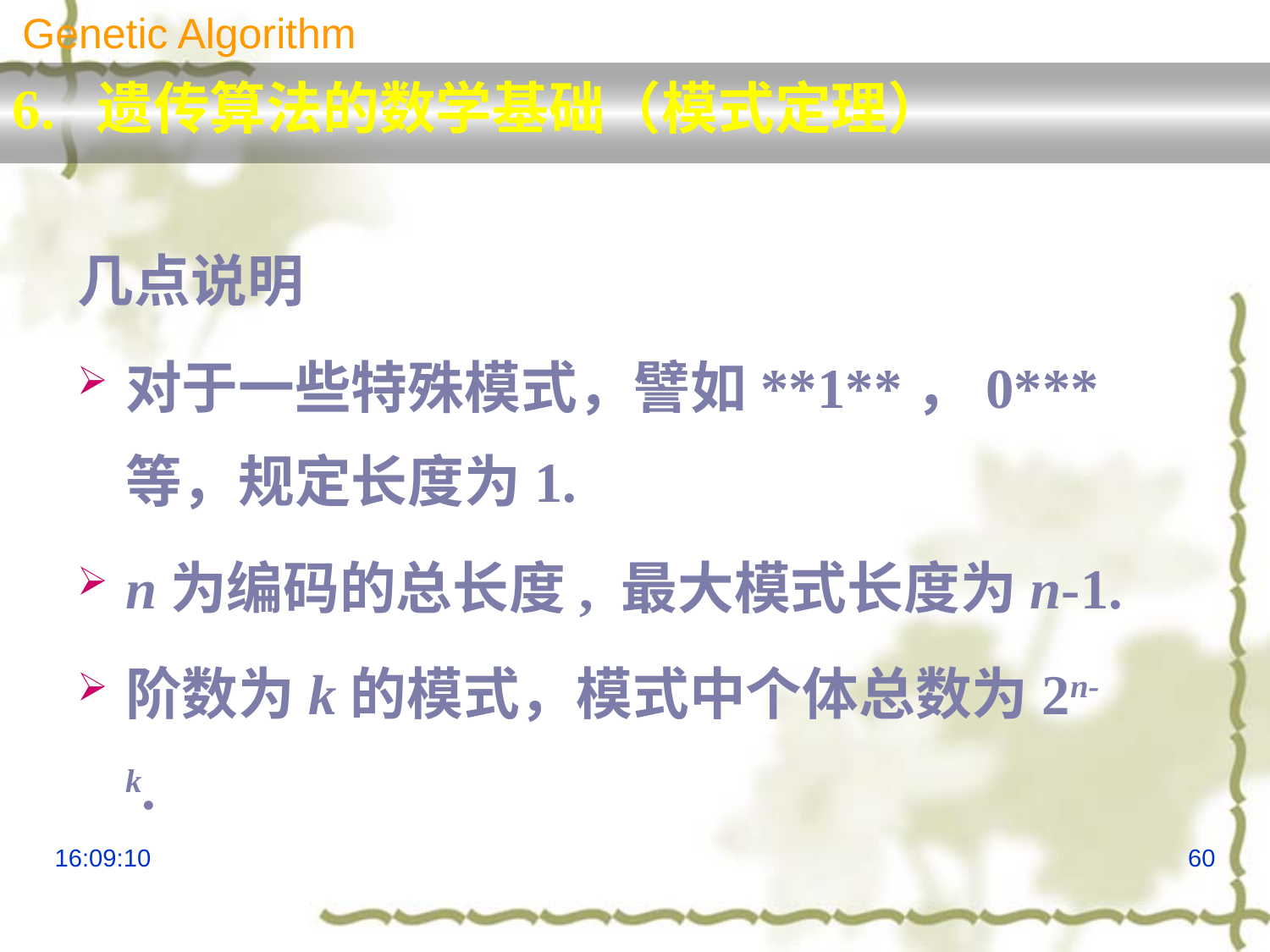

Genetic Algorithm
6.  遗传算法的数学基础（模式定理）
几点说明
对于一些特殊模式，譬如**1**，0***等，规定长度为1.
n为编码的总长度, 最大模式长度为n-1.
阶数为k的模式，模式中个体总数为2n-k.
16:09:10
60